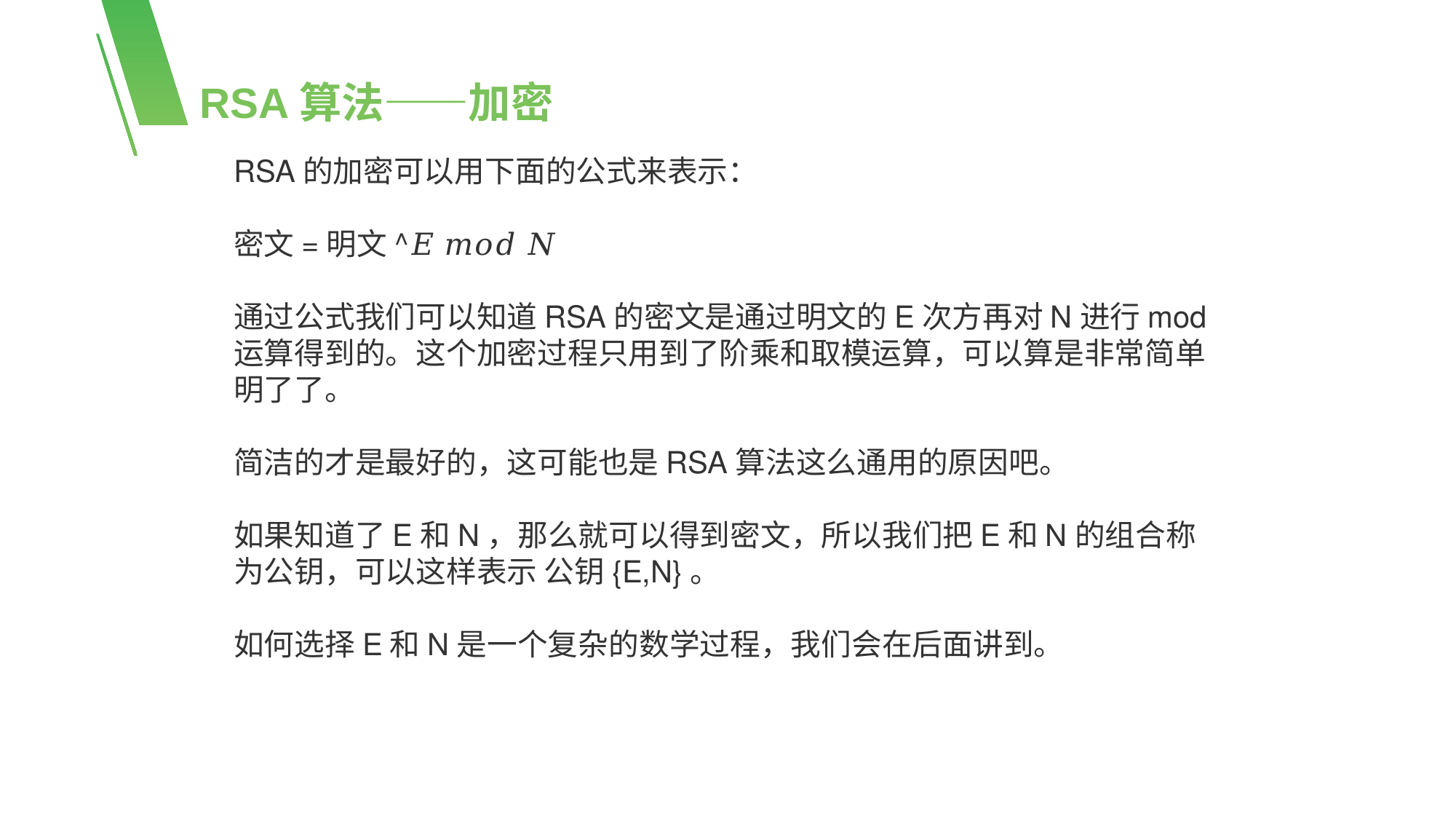

RSA算法——加密
RSA的加密可以用下面的公式来表示：

密文=明文^𝐸 𝑚𝑜𝑑 𝑁

通过公式我们可以知道RSA的密文是通过明文的E次方再对N进行mod运算得到的。这个加密过程只用到了阶乘和取模运算，可以算是非常简单明了了。

简洁的才是最好的，这可能也是RSA算法这么通用的原因吧。

如果知道了E和N，那么就可以得到密文，所以我们把E和N的组合称为公钥，可以这样表示 公钥{E,N}。

如何选择E和N是一个复杂的数学过程，我们会在后面讲到。